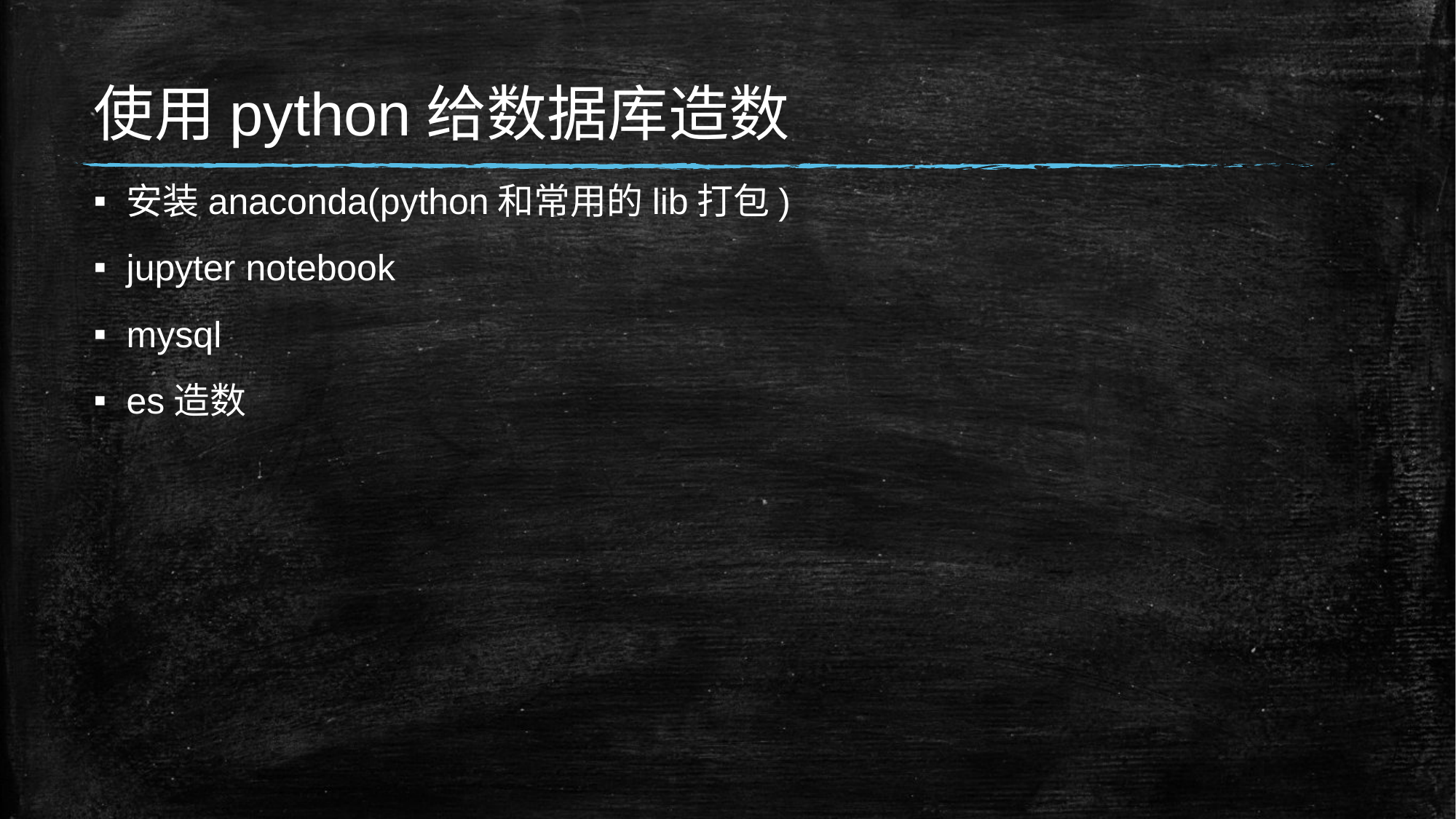

# 使用python给数据库造数
安装anaconda(python和常用的lib打包)
jupyter notebook
mysql
es造数